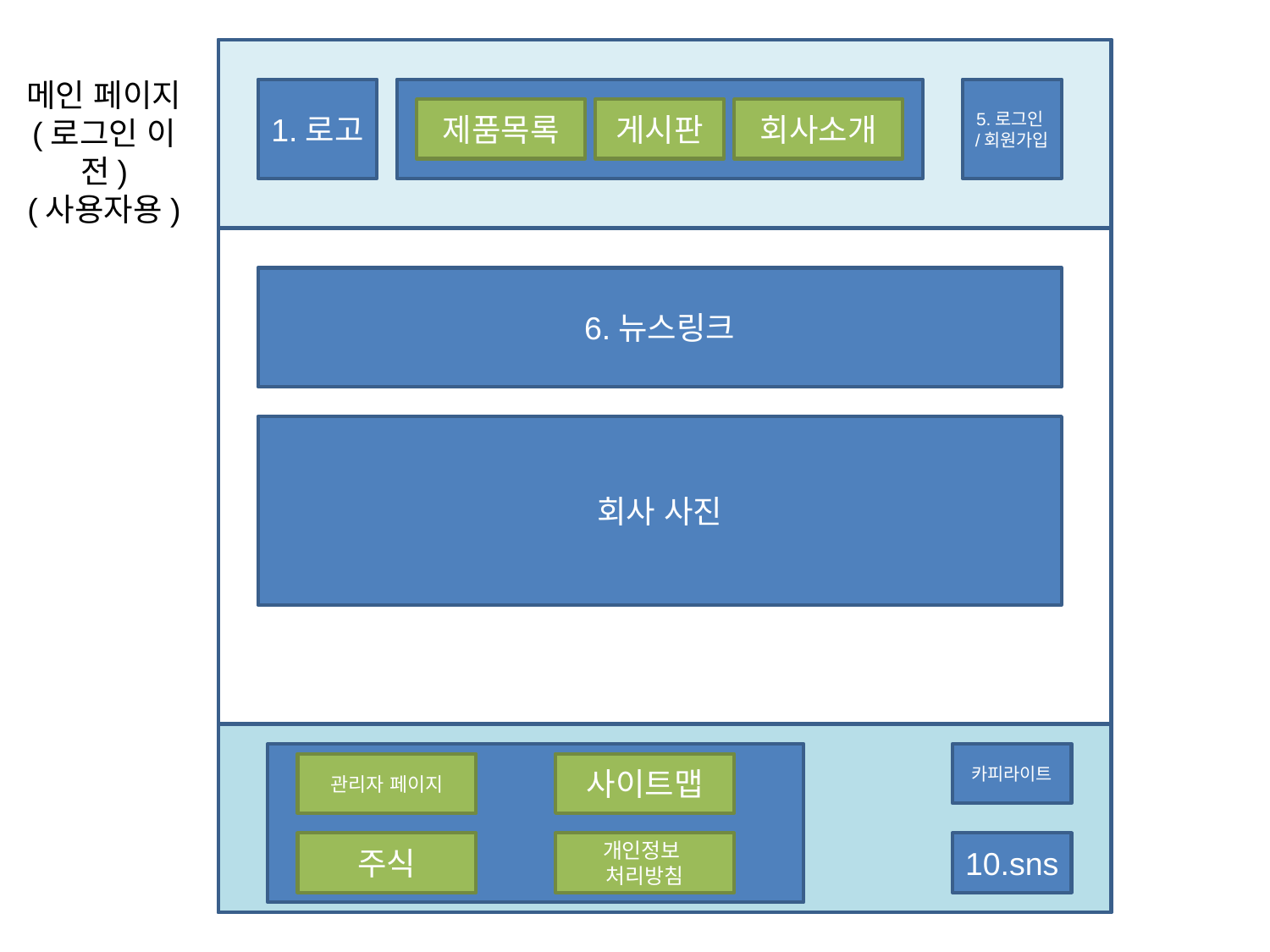

메인 페이지
(로그인 이전)
(사용자용)
1.로고
2.제품목록  3.게시판  4.회사소개
5.로그인/회원가입
제품목록
게시판
회사소개
6.뉴스링크
회사 사진

카피라이트
관리자 페이지
사이트맵
주식
개인정보
처리방침
10.sns